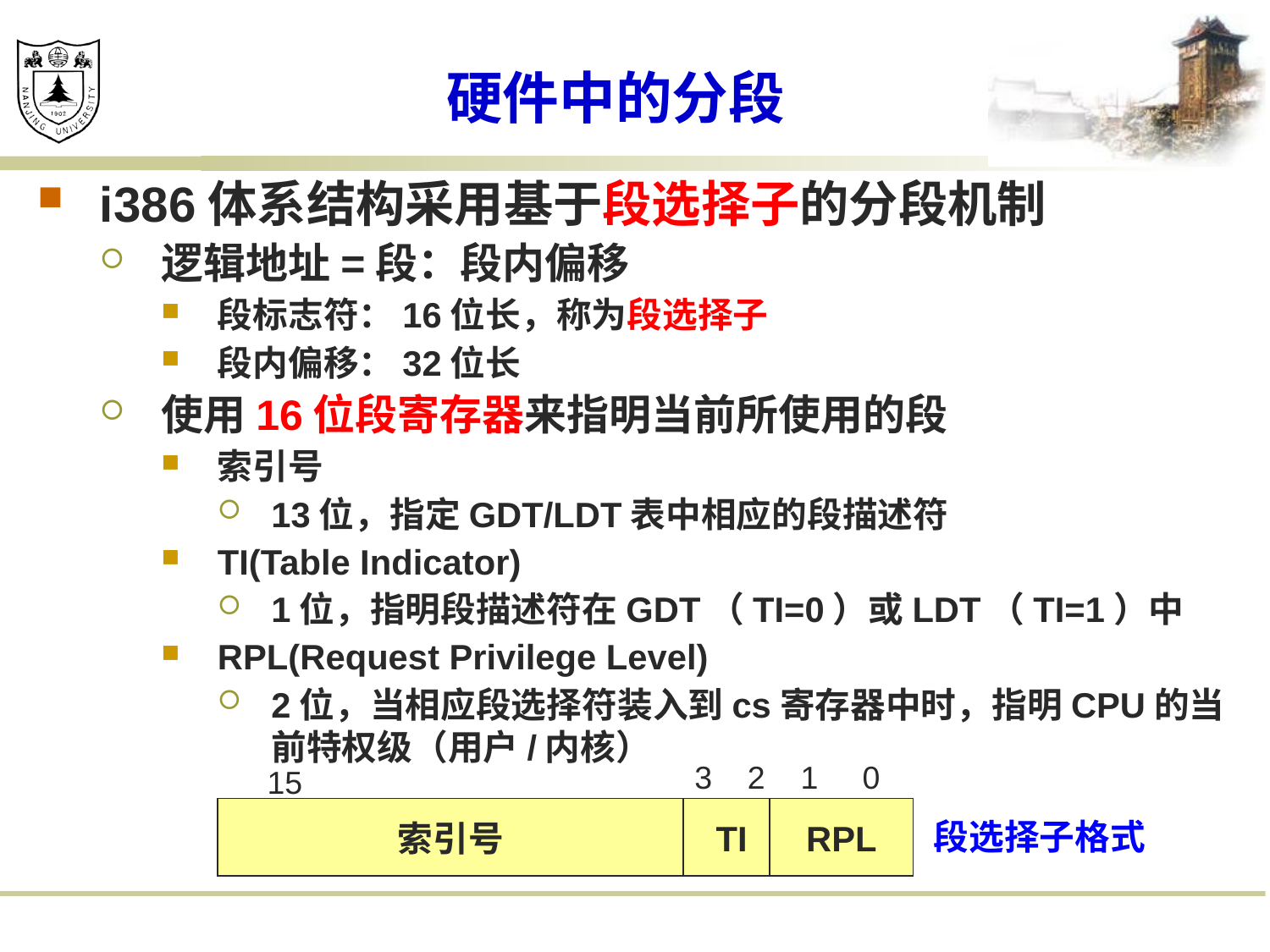

# 硬件中的分段
i386体系结构采用基于段选择子的分段机制
逻辑地址=段：段内偏移
段标志符：16位长，称为段选择子
段内偏移：32位长
使用16位段寄存器来指明当前所使用的段
索引号
13位，指定GDT/LDT表中相应的段描述符
TI(Table Indicator)
1位，指明段描述符在GDT（TI=0）或LDT（TI=1）中
RPL(Request Privilege Level)
2位，当相应段选择符装入到cs寄存器中时，指明CPU的当前特权级（用户/内核）
    3    2    1     0
15
索引号
TI
RPL
段选择子格式
82